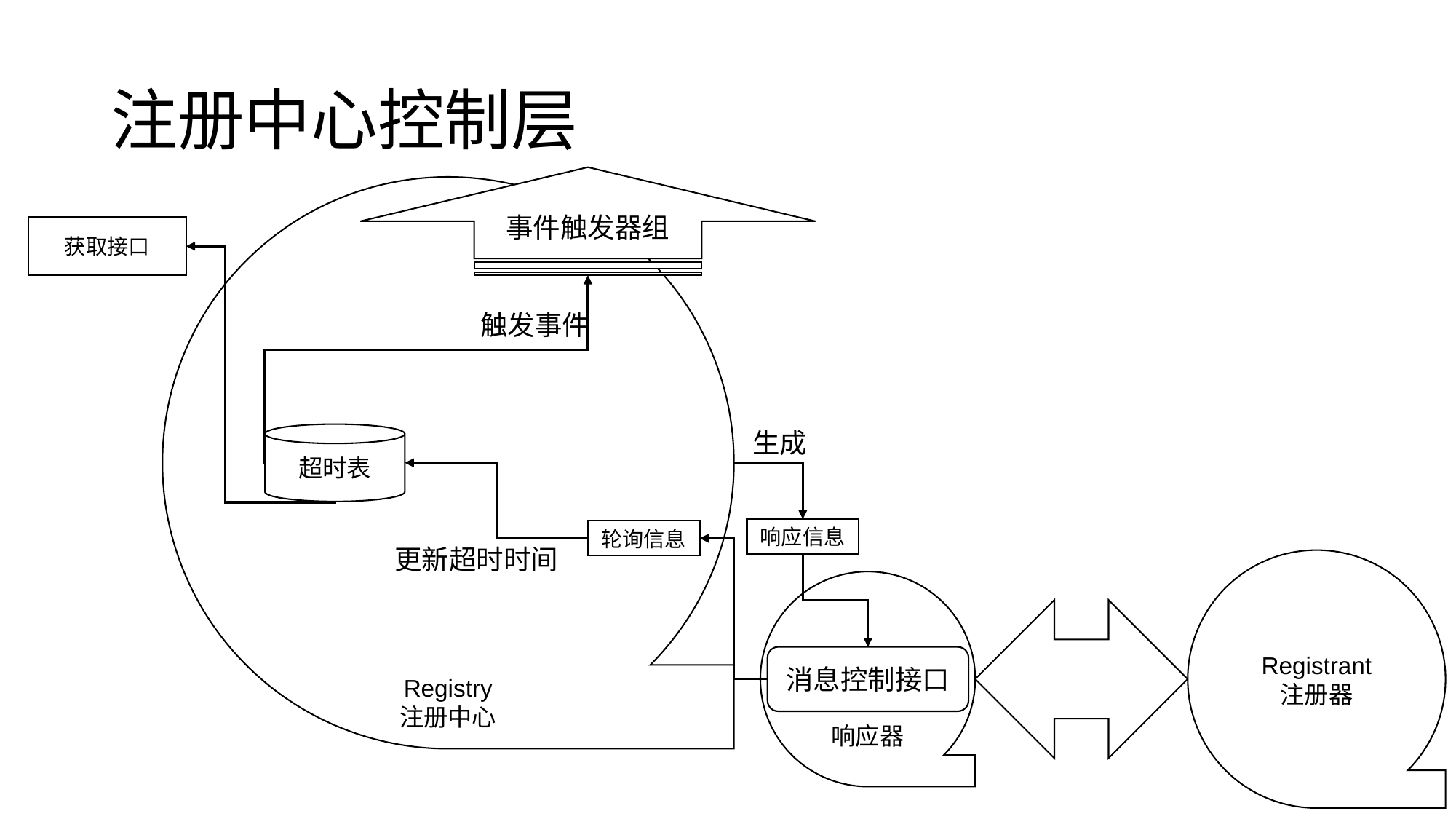

事件触发器组
# 注册中心控制层

Registry
注册中心
获取接口
触发事件
生成
超时表
响应信息
轮询信息
Registrant
注册器
响应器
消息控制接口

更新超时时间